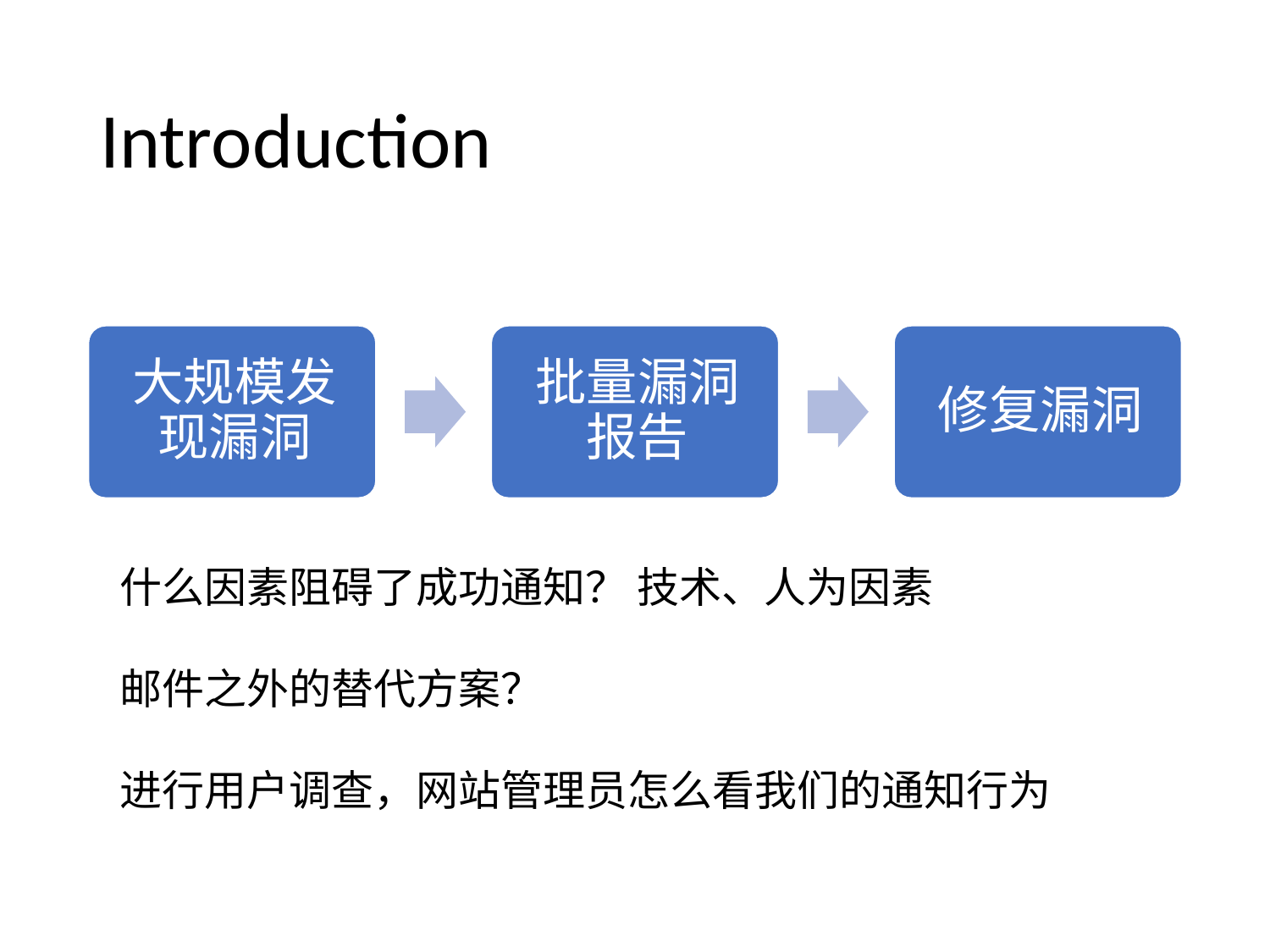

# Introduction
大规模发现漏洞

批量漏洞报告

修复漏洞
什么因素阻碍了成功通知？ 技术、人为因素

邮件之外的替代方案？

进行用户调查，网站管理员怎么看我们的通知行为